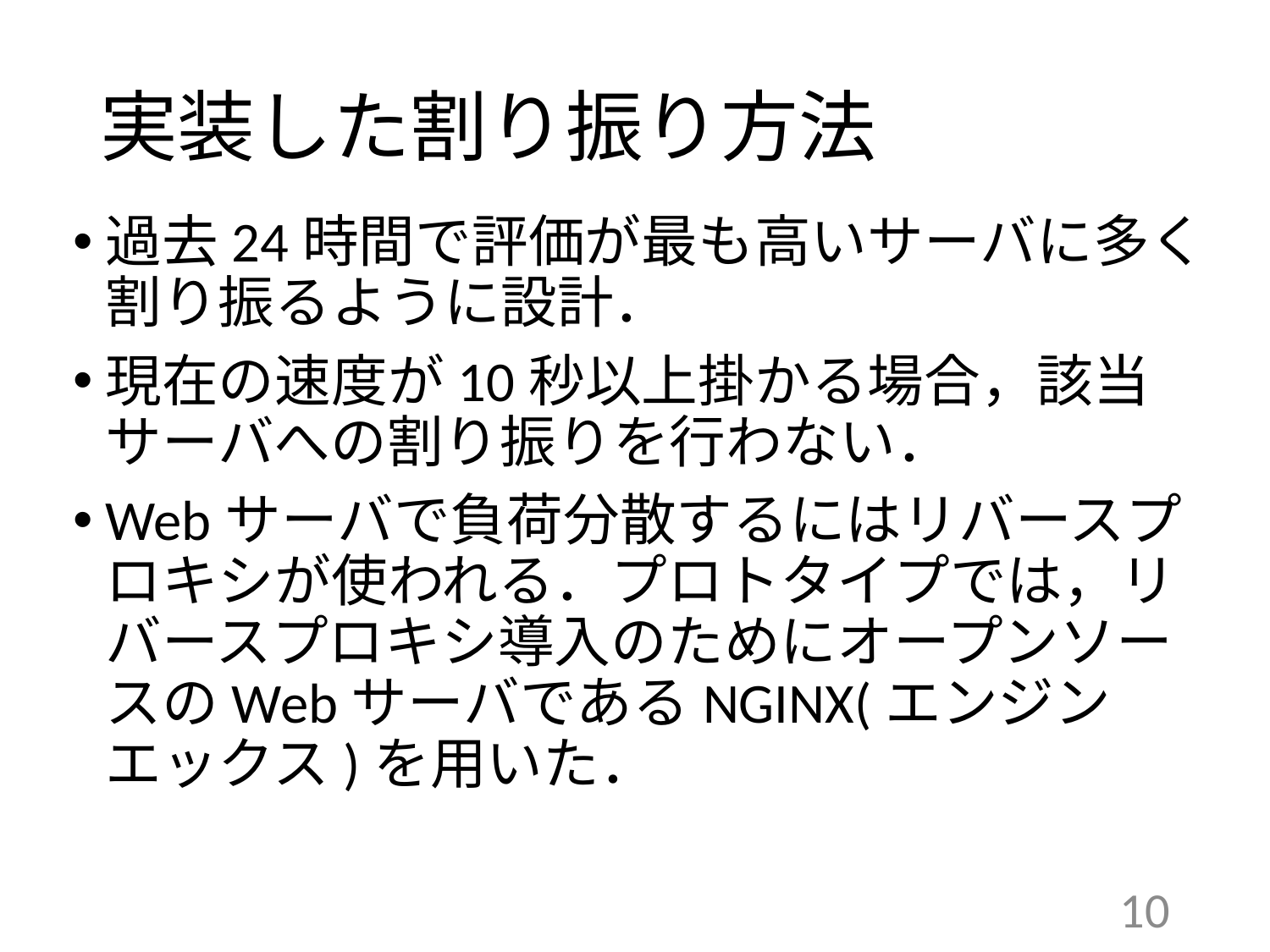

# 実装した割り振り方法
過去24時間で評価が最も高いサーバに多く割り振るように設計．
現在の速度が10秒以上掛かる場合，該当サーバへの割り振りを行わない．
Webサーバで負荷分散するにはリバースプロキシが使われる．プロトタイプでは，リバースプロキシ導入のためにオープンソースのWebサーバであるNGINX(エンジンエックス)を用いた．

10